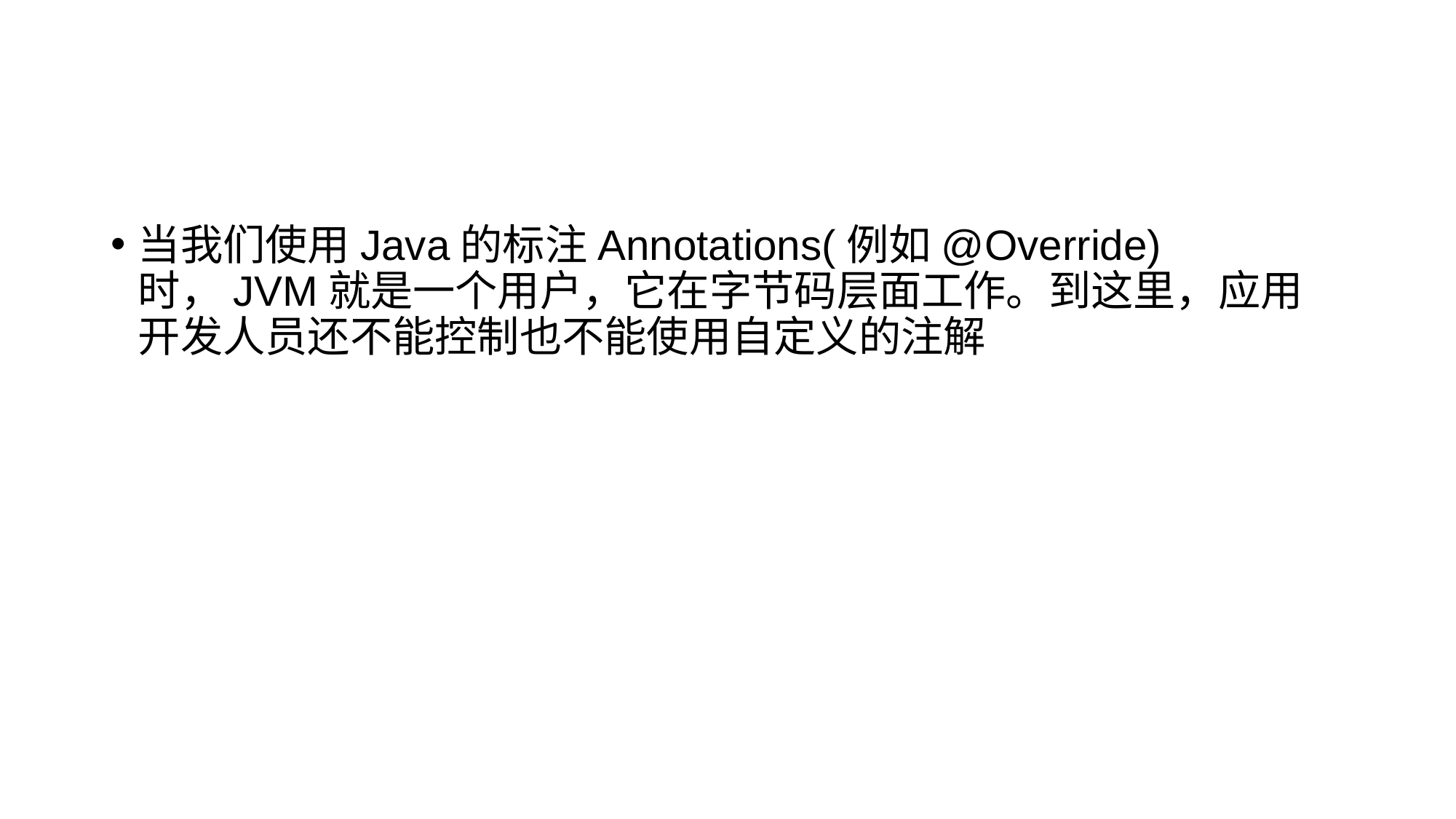

#
当我们使用Java的标注Annotations(例如@Override)时，JVM就是一个用户，它在字节码层面工作。到这里，应用开发人员还不能控制也不能使用自定义的注解